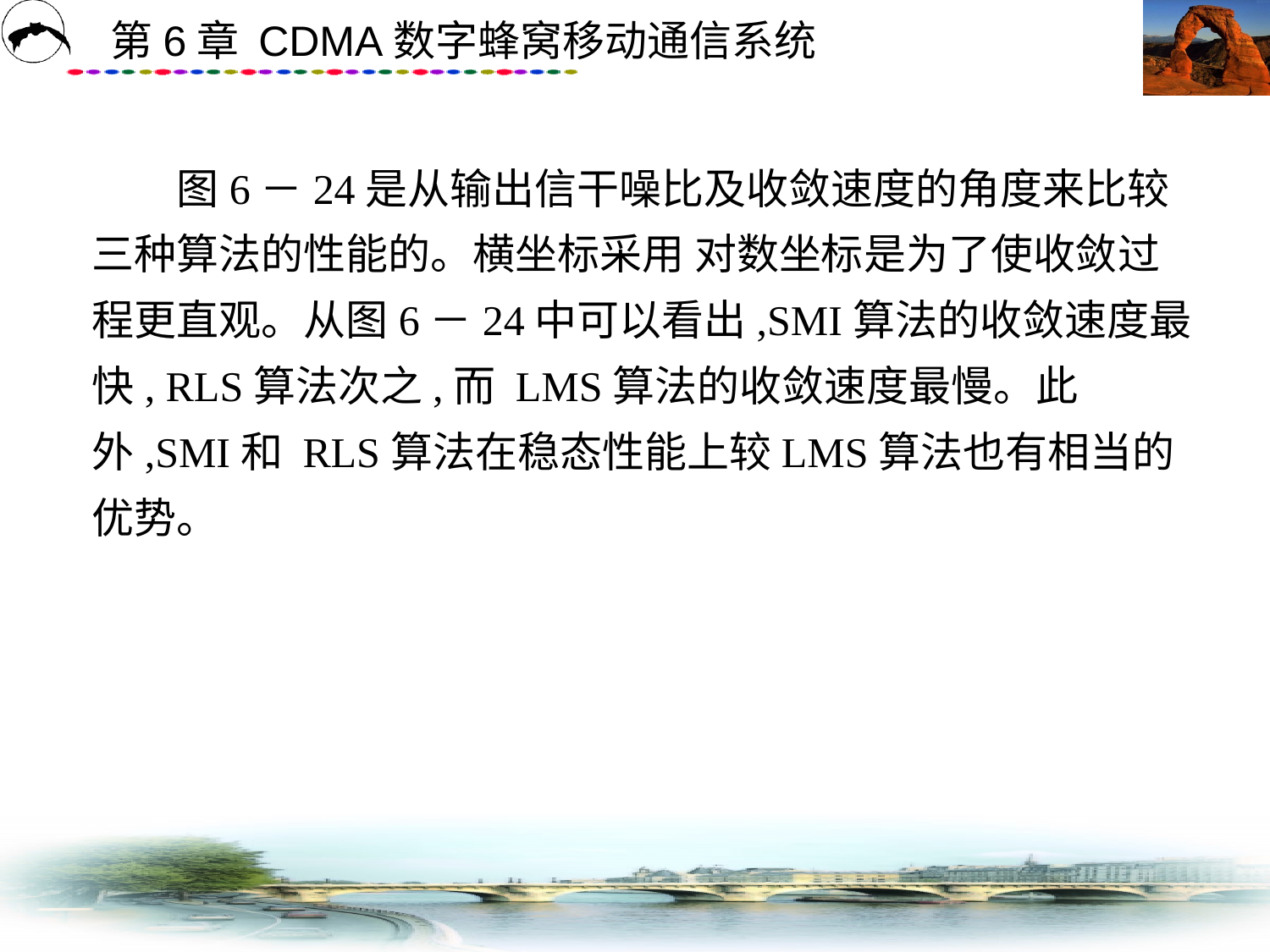

# 图6－24是从输出信干噪比及收敛速度的角度来比较三种算法的性能的。横坐标采用 对数坐标是为了使收敛过程更直观。从图6－24中可以看出,SMI算法的收敛速度最快, RLS算法次之,而 LMS算法的收敛速度最慢。此外,SMI和 RLS算法在稳态性能上较LMS算法也有相当的优势。